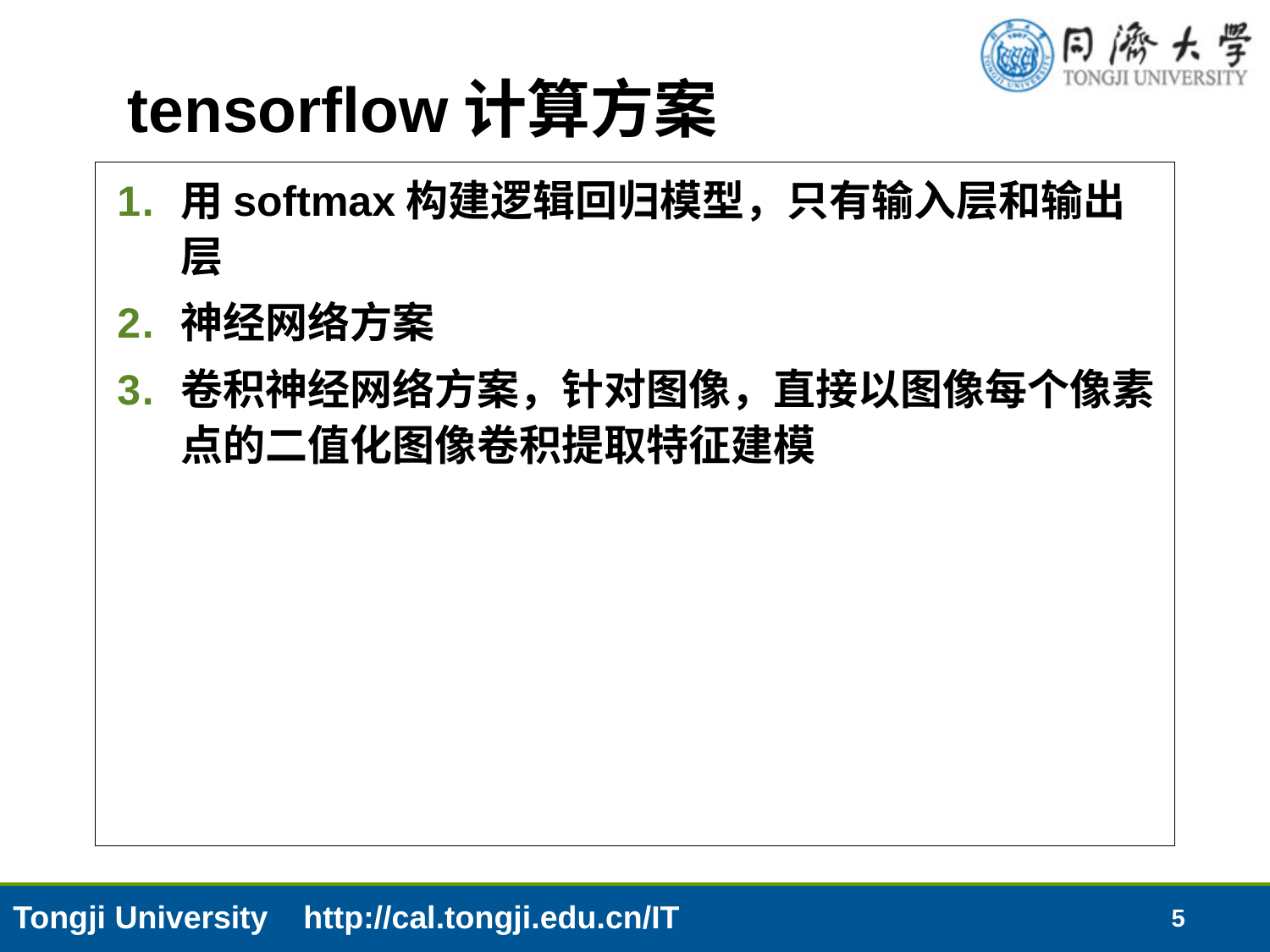

# tensorflow计算方案
用softmax构建逻辑回归模型，只有输入层和输出层
神经网络方案
卷积神经网络方案，针对图像，直接以图像每个像素点的二值化图像卷积提取特征建模